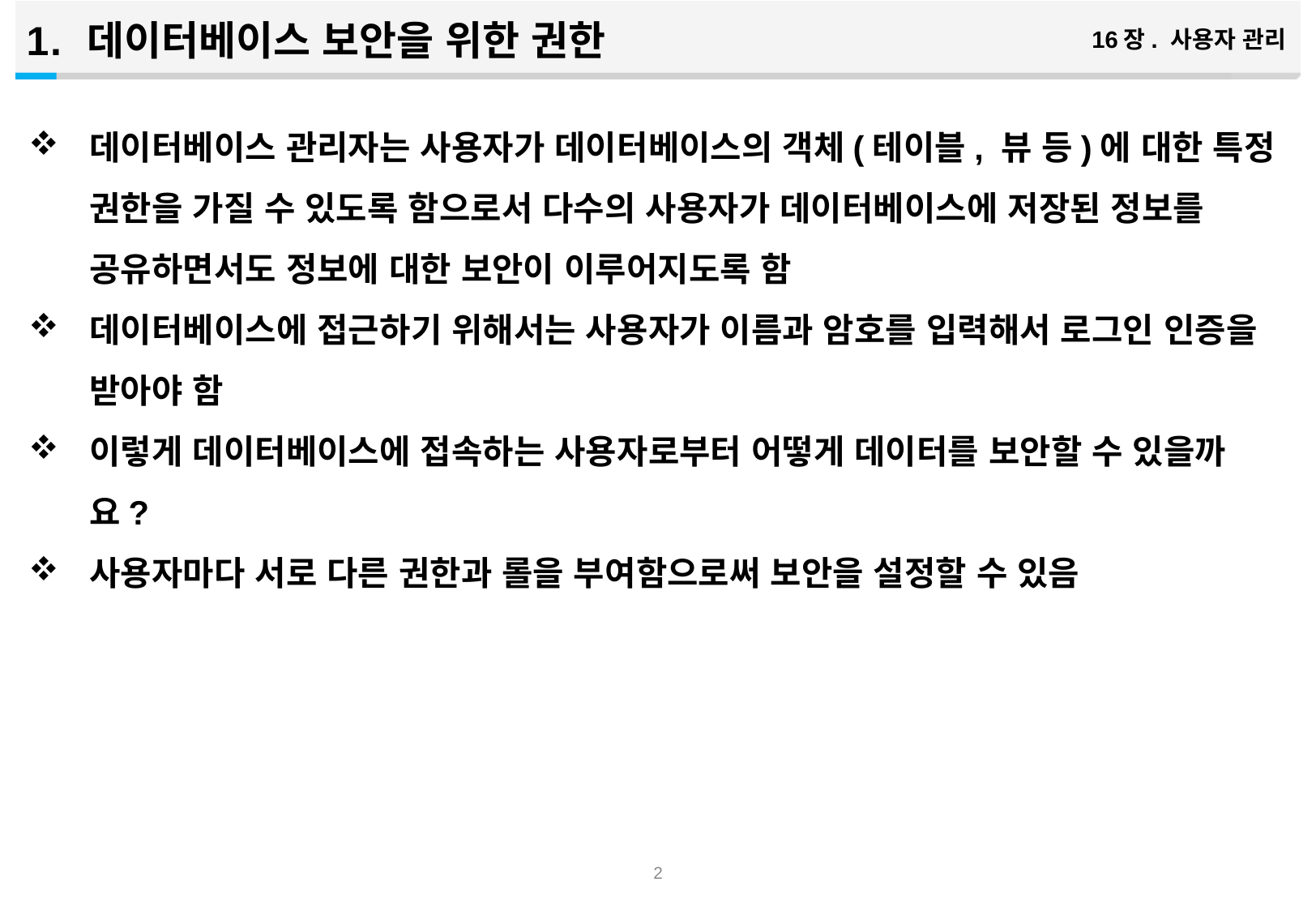

데이터베이스 보안을 위한 권한
16장. 사용자 관리
데이터베이스 관리자는 사용자가 데이터베이스의 객체(테이블, 뷰 등)에 대한 특정 권한을 가질 수 있도록 함으로서 다수의 사용자가 데이터베이스에 저장된 정보를 공유하면서도 정보에 대한 보안이 이루어지도록 함
데이터베이스에 접근하기 위해서는 사용자가 이름과 암호를 입력해서 로그인 인증을 받아야 함
이렇게 데이터베이스에 접속하는 사용자로부터 어떻게 데이터를 보안할 수 있을까요?
사용자마다 서로 다른 권한과 롤을 부여함으로써 보안을 설정할 수 있음
2